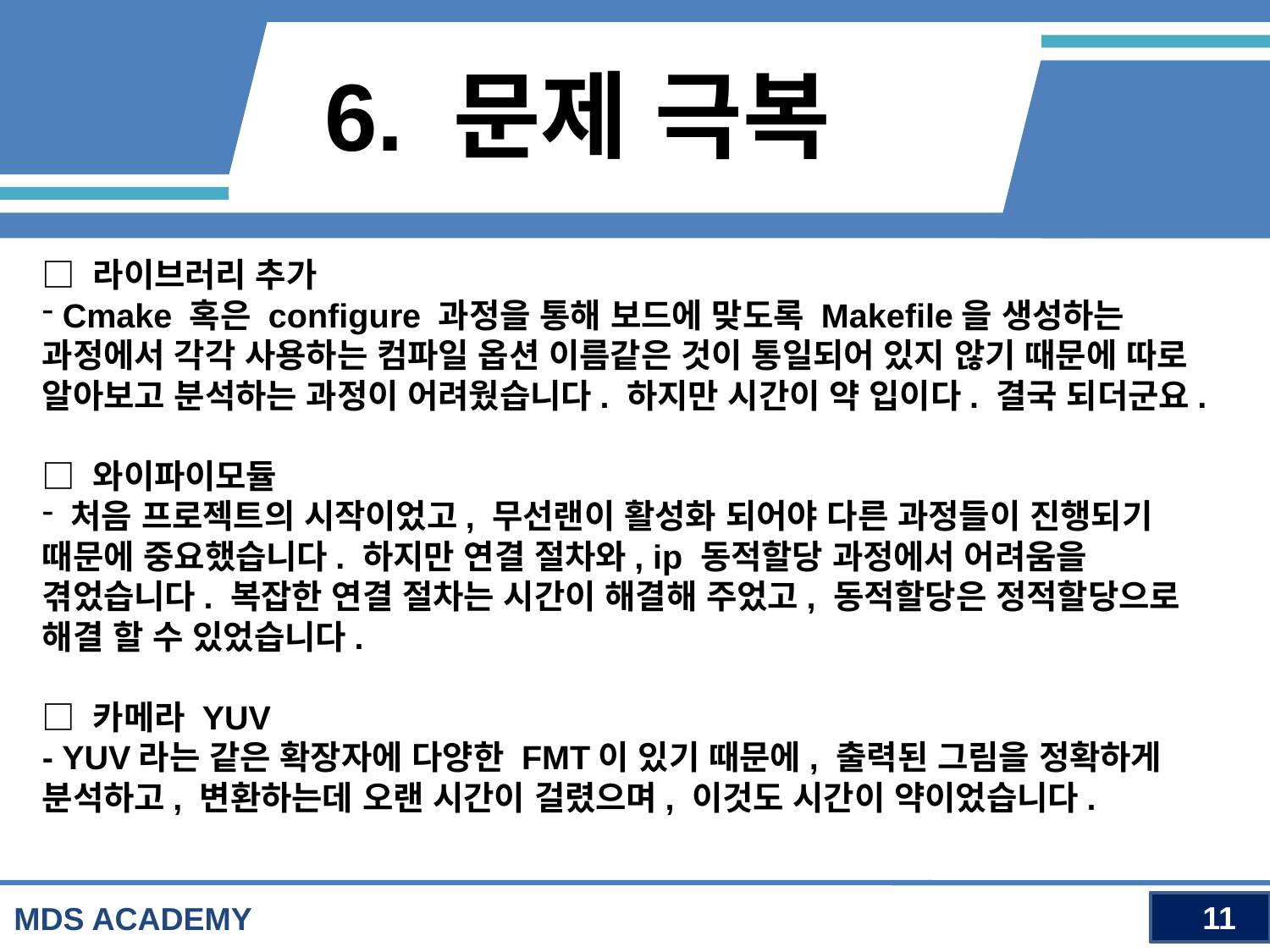

6. 문제 극복

□ 라이브러리 추가
 Cmake 혹은 configure 과정을 통해 보드에 맞도록 Makefile을 생성하는 과정에서 각각 사용하는 컴파일 옵션 이름같은 것이 통일되어 있지 않기 때문에 따로 알아보고 분석하는 과정이 어려웠습니다. 하지만 시간이 약 입이다. 결국 되더군요.

□ 와이파이모듈
 처음 프로젝트의 시작이었고, 무선랜이 활성화 되어야 다른 과정들이 진행되기 때문에 중요했습니다. 하지만 연결 절차와, ip 동적할당 과정에서 어려움을 겪었습니다. 복잡한 연결 절차는 시간이 해결해 주었고, 동적할당은 정적할당으로 해결 할 수 있었습니다.

□ 카메라 YUV
- YUV라는 같은 확장자에 다양한 FMT이 있기 때문에, 출력된 그림을 정확하게 분석하고, 변환하는데 오랜 시간이 걸렸으며, 이것도 시간이 약이었습니다.
MDS ACADEMY
  11